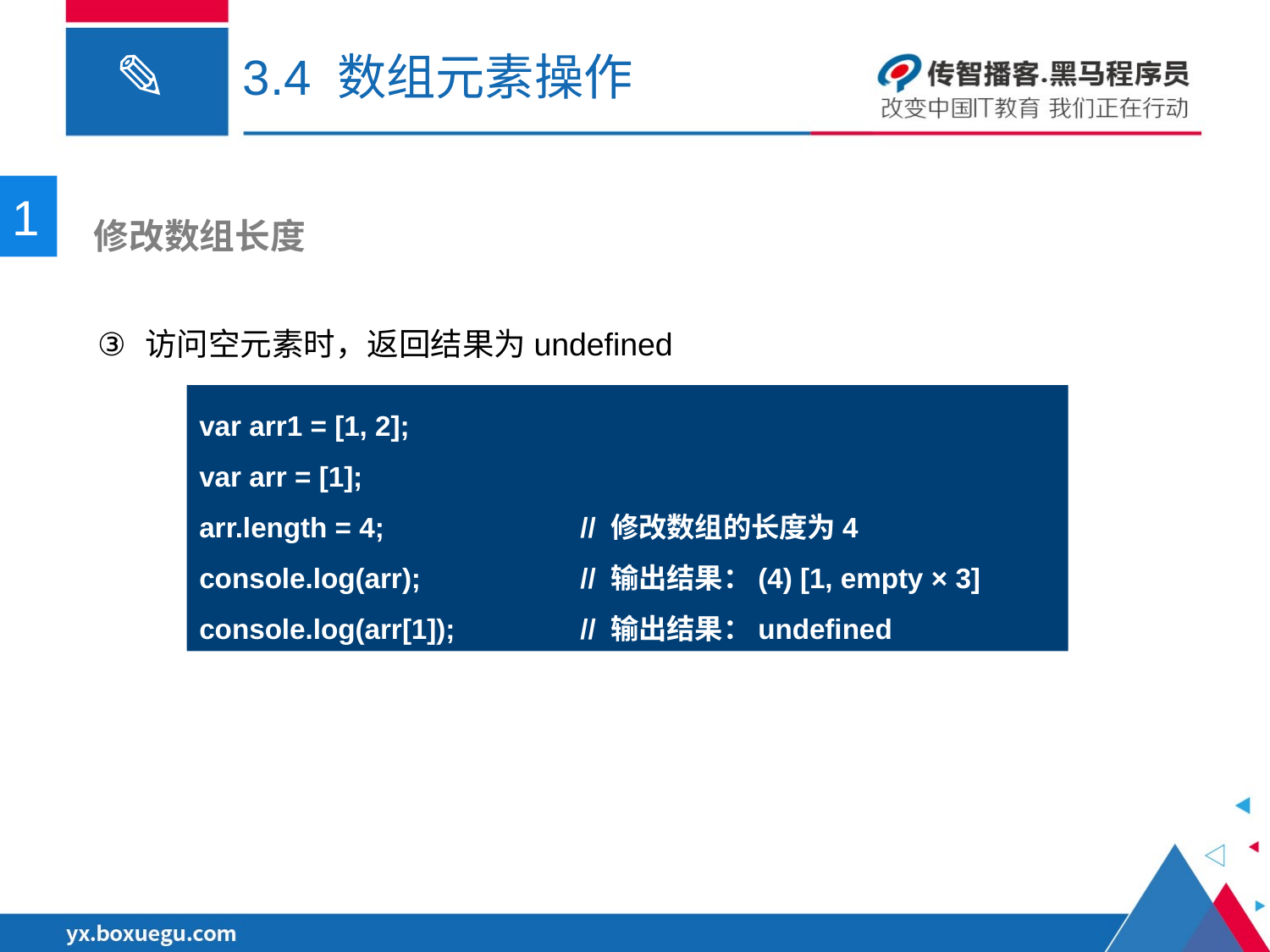

# 3.4 数组元素操作

1
  修改数组长度
访问空元素时，返回结果为undefined
var arr1 = [1, 2];
var arr = [1];
arr.length = 4;		// 修改数组的长度为4
console.log(arr);	 	// 输出结果：(4) [1, empty × 3]
console.log(arr[1]);	// 输出结果：undefined